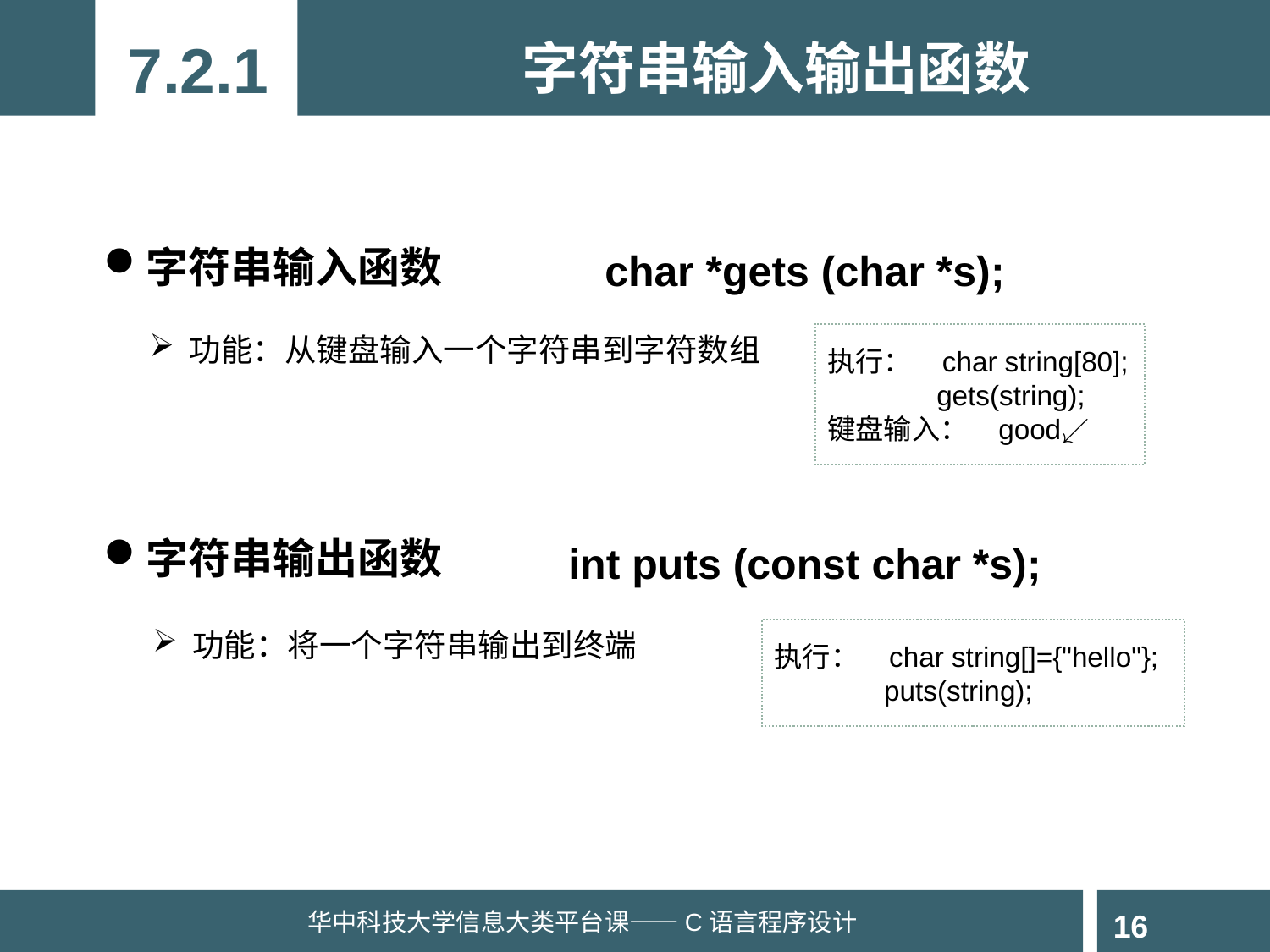

7.2.1
字符串输入输出函数
字符串输入函数
char *gets (char *s);
执行：   char string[80];
        gets(string);
键盘输入：   good↙
功能：从键盘输入一个字符串到字符数组
字符串输出函数
int puts (const char *s);
功能：将一个字符串输出到终端
执行：   char string[]={"hello"};
              puts(string);